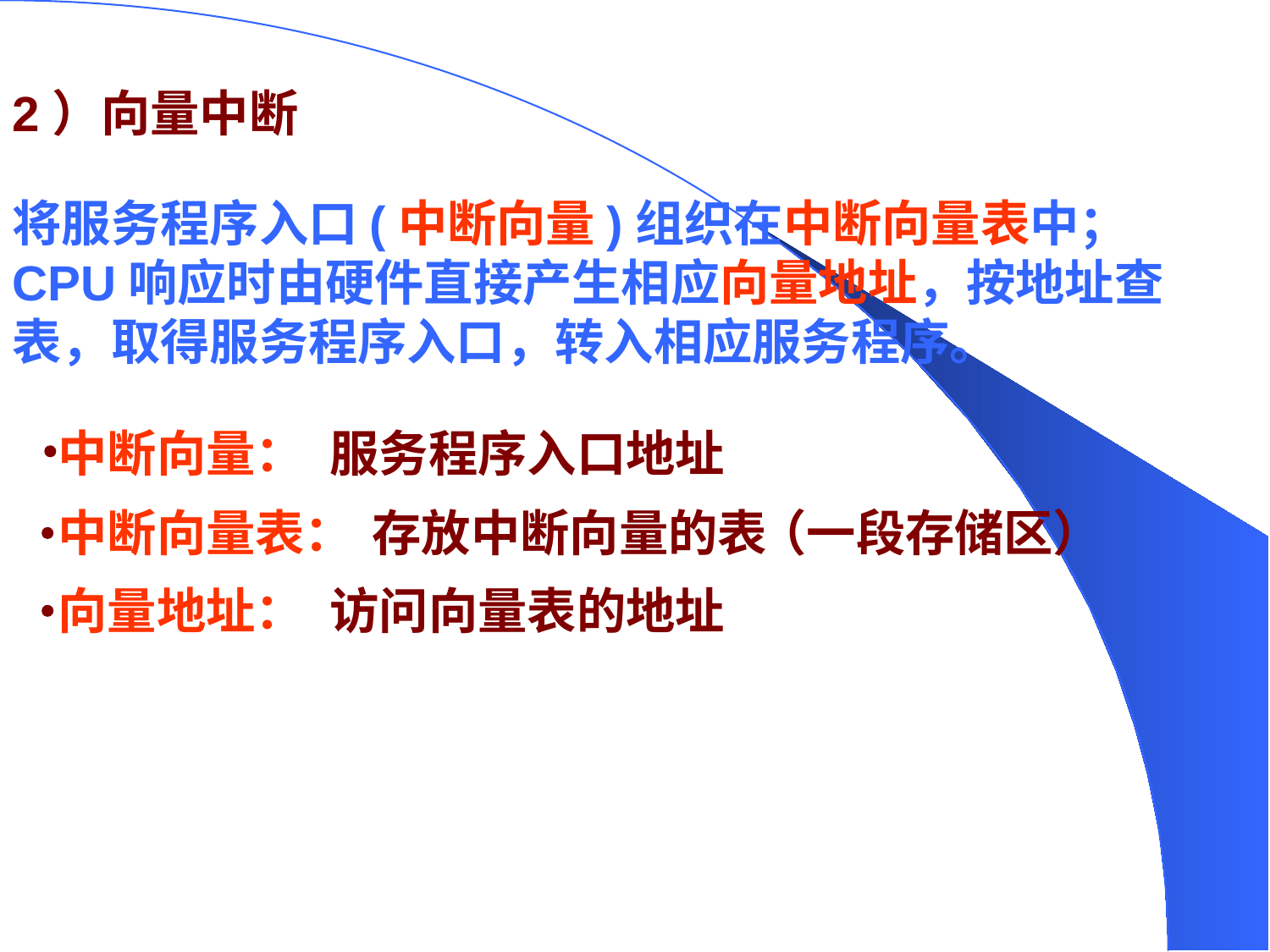

2）向量中断
将服务程序入口(中断向量)组织在中断向量表中；CPU响应时由硬件直接产生相应向量地址，按地址查表，取得服务程序入口，转入相应服务程序。
   中断向量：
服务程序入口地址

   中断向量表：
存放中断向量的表
（一段存储区）

   向量地址：
访问向量表的地址